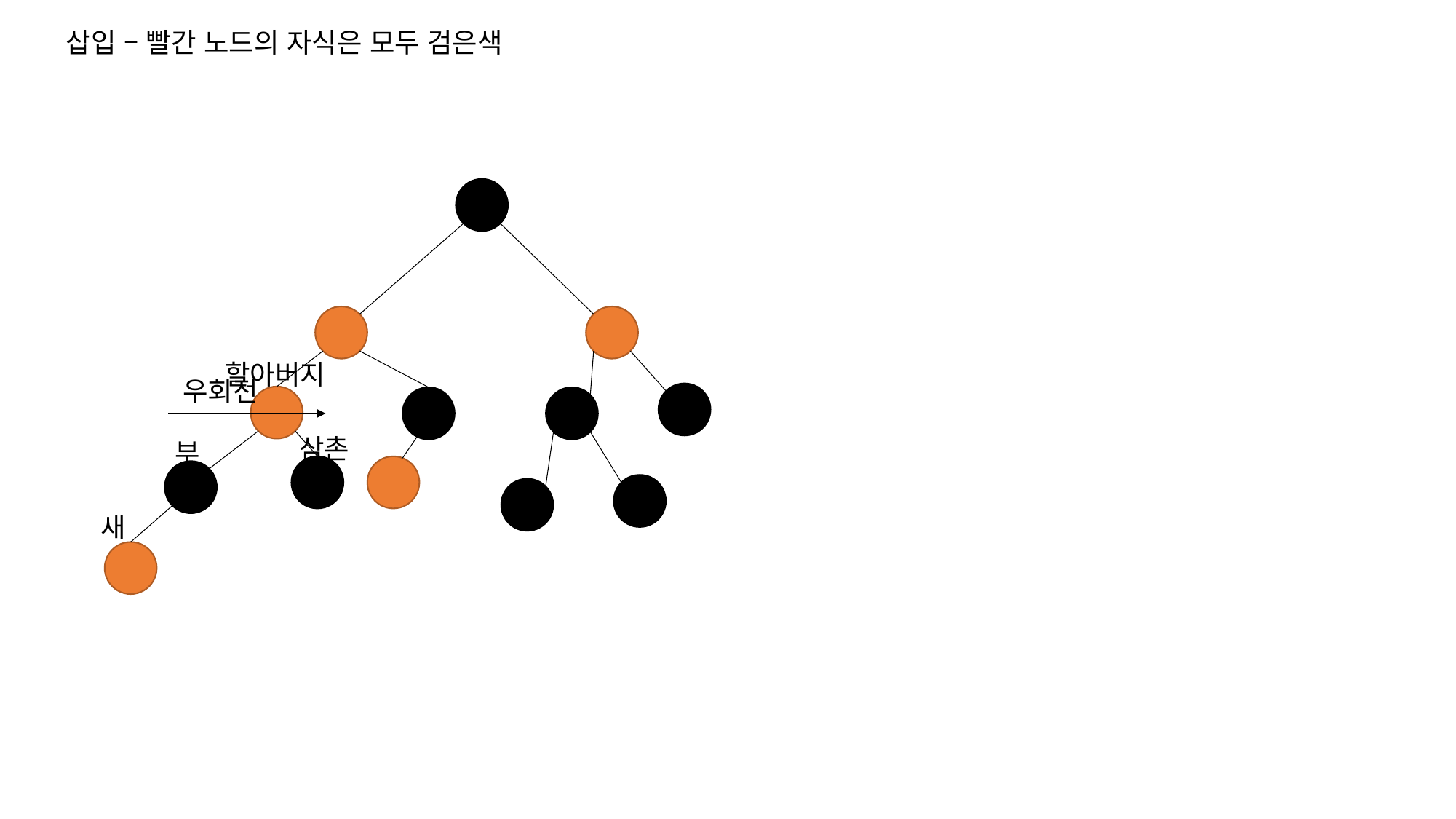

삽입 – 빨간 노드의 자식은 모두 검은색

할아버지
우회전

삼촌
부

새